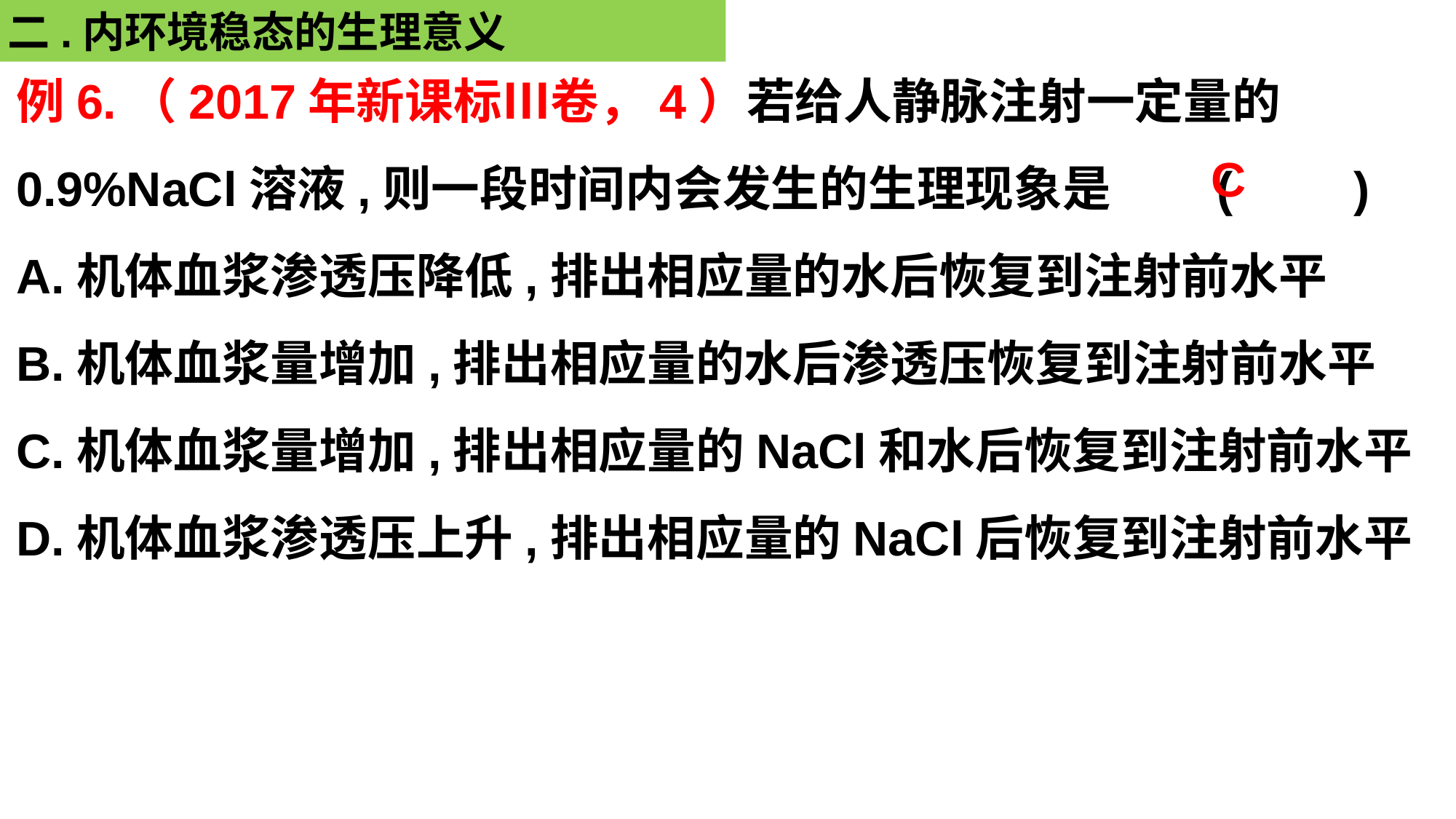

二.内环境稳态的生理意义
例6.（2017年新课标Ⅲ卷，4）若给人静脉注射一定量的0.9%NaCl溶液,则一段时间内会发生的生理现象是	(　　)
A.机体血浆渗透压降低,排出相应量的水后恢复到注射前水平
B.机体血浆量增加,排出相应量的水后渗透压恢复到注射前水平
C.机体血浆量增加,排出相应量的NaCl和水后恢复到注射前水平
D.机体血浆渗透压上升,排出相应量的NaCl后恢复到注射前水平
C